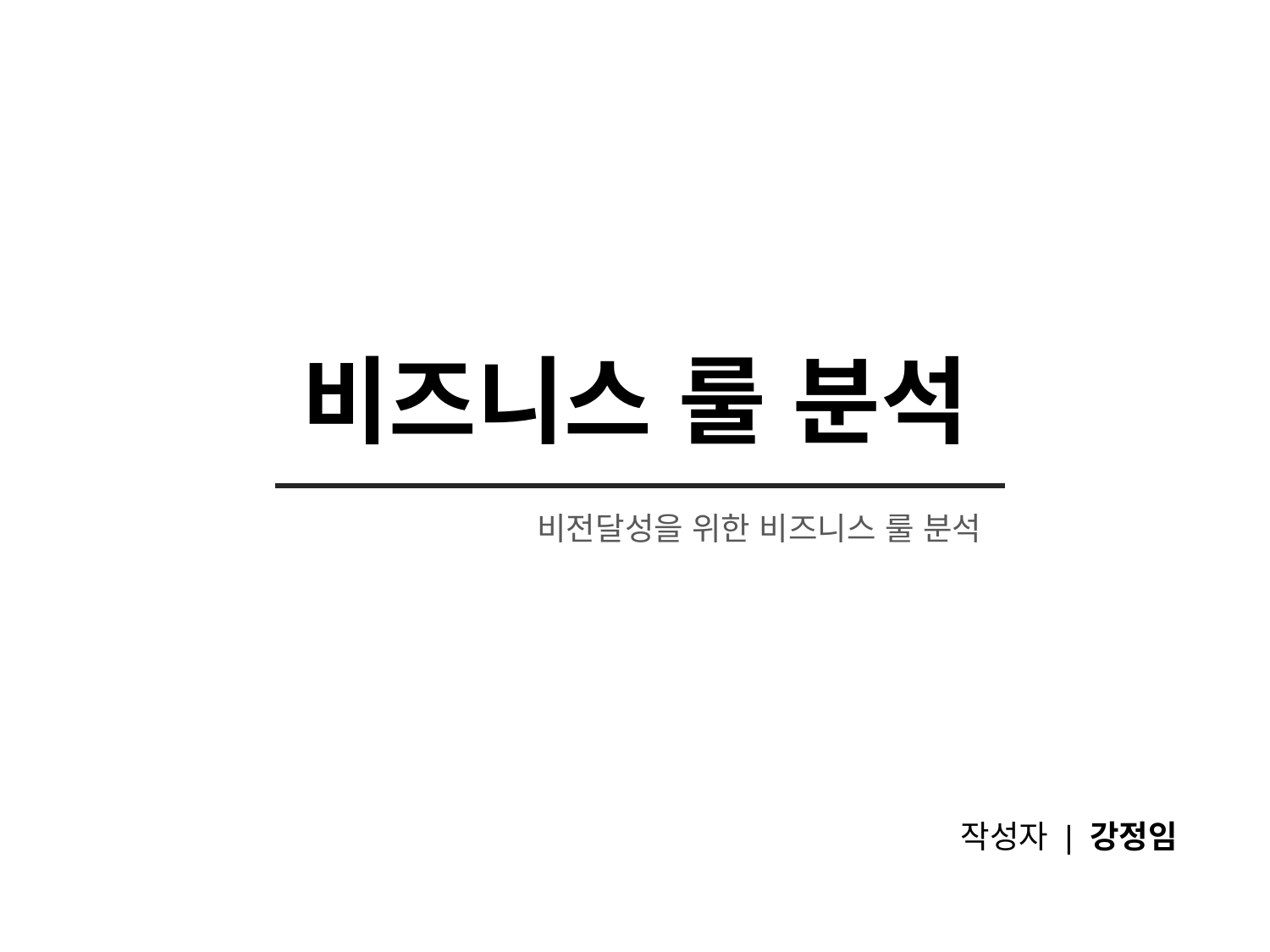

# 비즈니스 룰 분석
비전달성을 위한 비즈니스 룰 분석
작성자 | 강정임